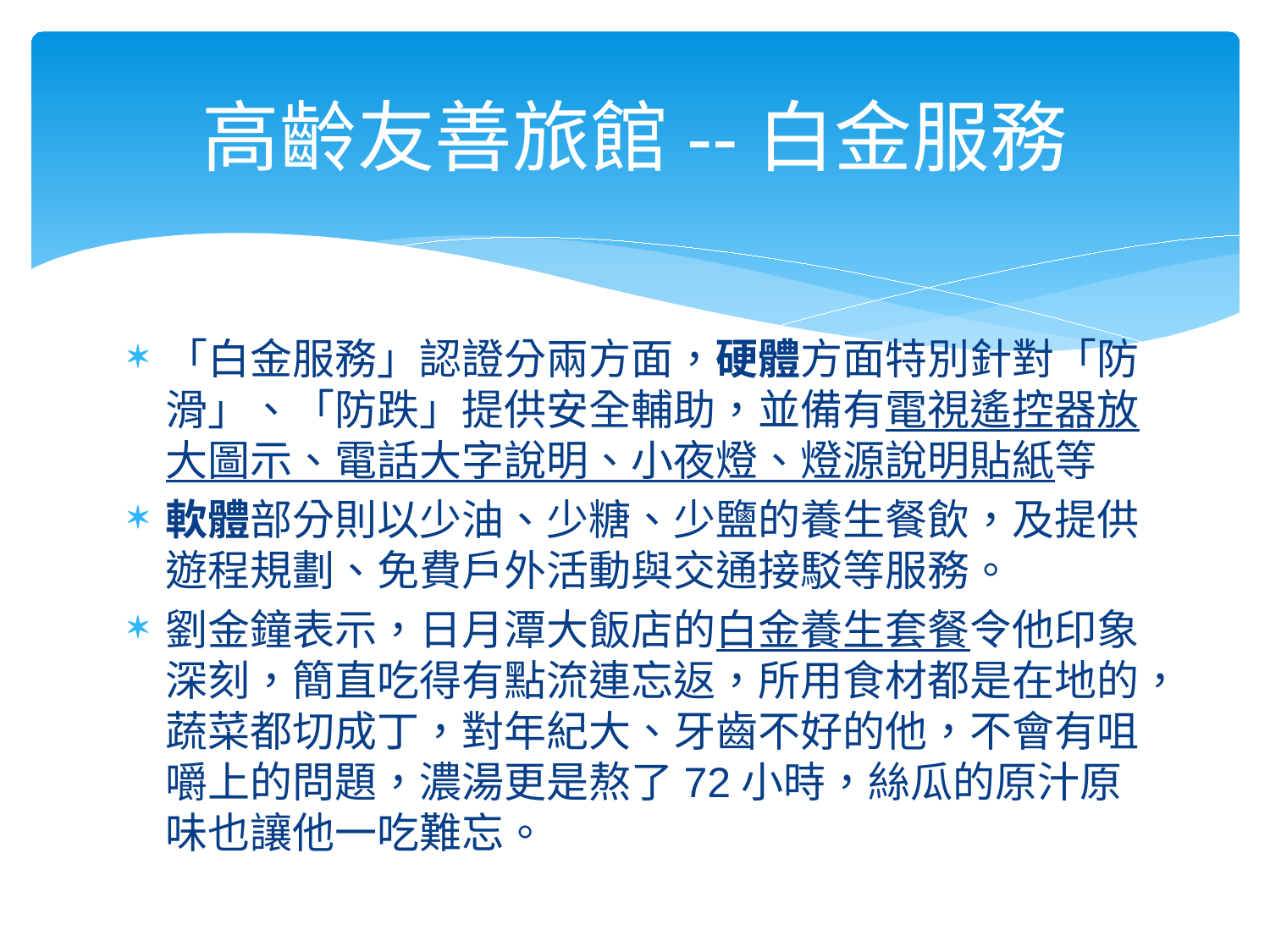

# 高齡友善旅館--白金服務
「白金服務」認證分兩方面，硬體方面特別針對「防滑」、「防跌」提供安全輔助，並備有電視遙控器放大圖示、電話大字說明、小夜燈、燈源說明貼紙等
軟體部分則以少油、少糖、少鹽的養生餐飲，及提供遊程規劃、免費戶外活動與交通接駁等服務。
劉金鐘表示，日月潭大飯店的白金養生套餐令他印象深刻，簡直吃得有點流連忘返，所用食材都是在地的，蔬菜都切成丁，對年紀大、牙齒不好的他，不會有咀嚼上的問題，濃湯更是熬了72小時，絲瓜的原汁原味也讓他一吃難忘。